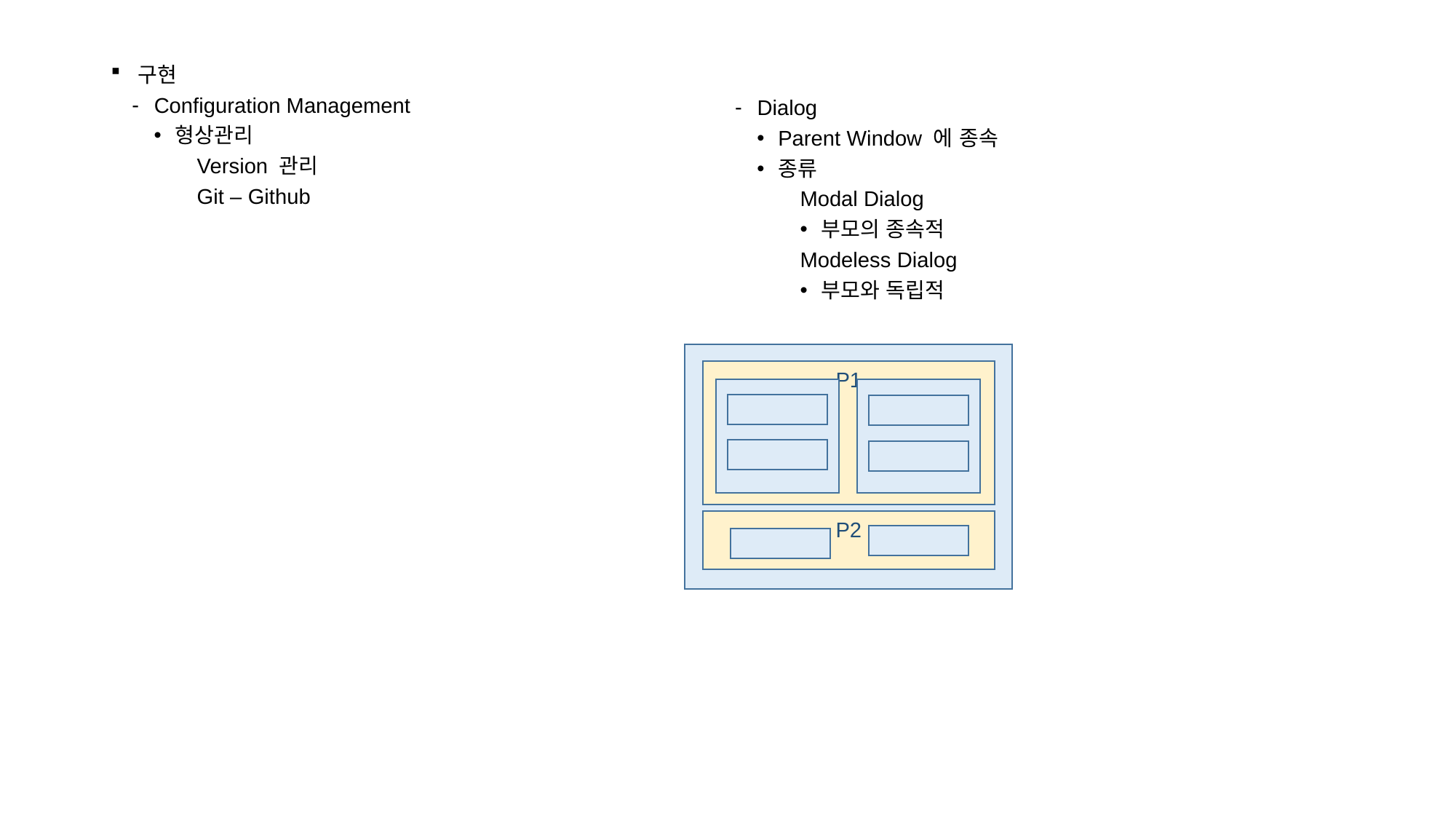

구현
Configuration Management
형상관리
Version 관리
Git – Github

Dialog
Parent Window 에 종속
종류
Modal Dialog
부모의 종속적
Modeless Dialog
부모와 독립적

P1

P2